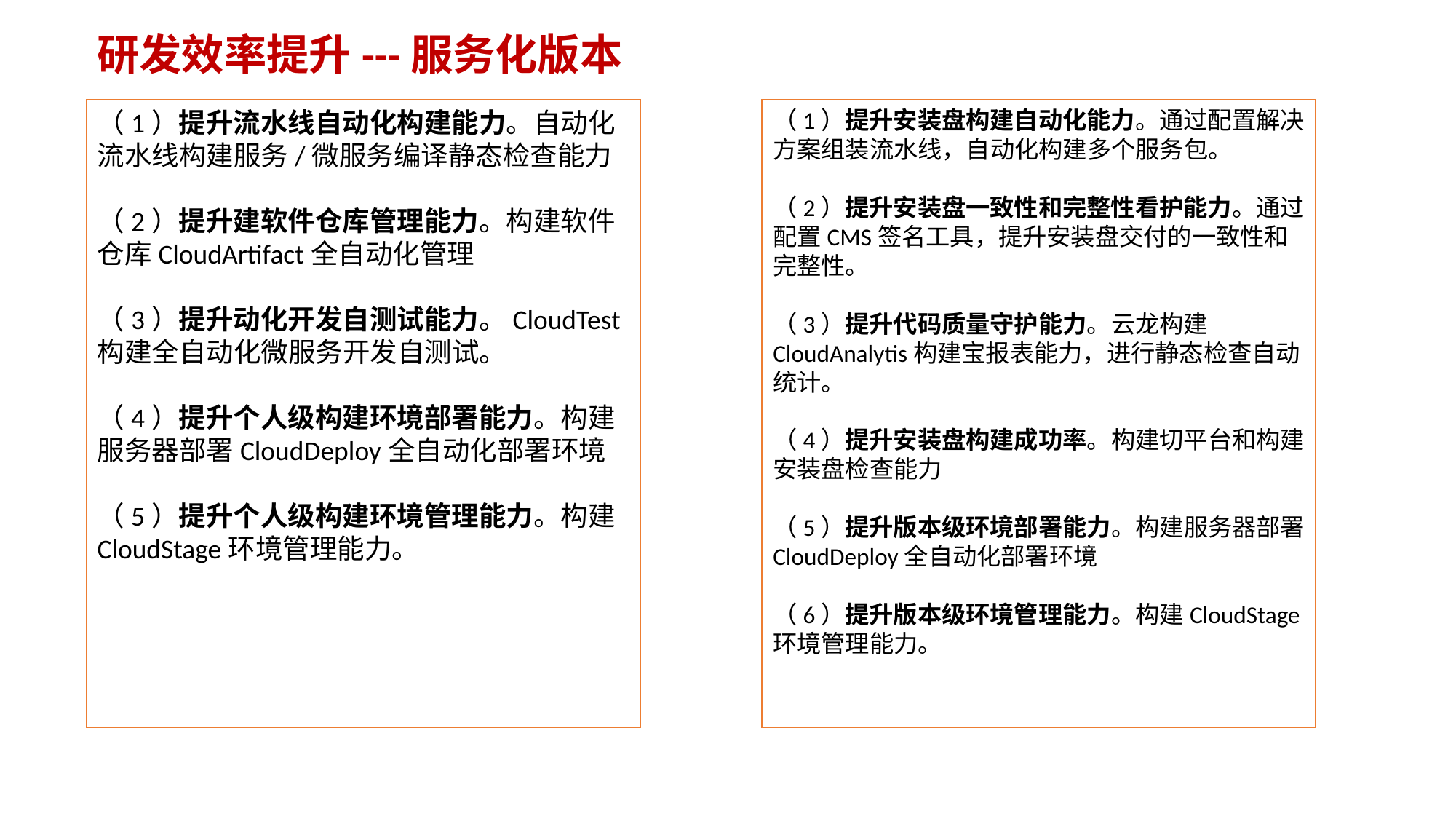

研发效率提升---服务化版本
（1）提升流水线自动化构建能力。自动化流水线构建服务/微服务编译静态检查能力

（2）提升建软件仓库管理能力。构建软件仓库CloudArtifact全自动化管理

（3）提升动化开发自测试能力。CloudTest构建全自动化微服务开发自测试。

（4）提升个人级构建环境部署能力。构建服务器部署CloudDeploy全自动化部署环境

（5）提升个人级构建环境管理能力。构建CloudStage环境管理能力。
（1）提升安装盘构建自动化能力。通过配置解决方案组装流水线，自动化构建多个服务包。

（2）提升安装盘一致性和完整性看护能力。通过配置CMS签名工具，提升安装盘交付的一致性和完整性。

（3）提升代码质量守护能力。云龙构建CloudAnalytis构建宝报表能力，进行静态检查自动统计。

（4）提升安装盘构建成功率。构建切平台和构建安装盘检查能力

（5）提升版本级环境部署能力。构建服务器部署CloudDeploy全自动化部署环境

（6）提升版本级环境管理能力。构建CloudStage环境管理能力。